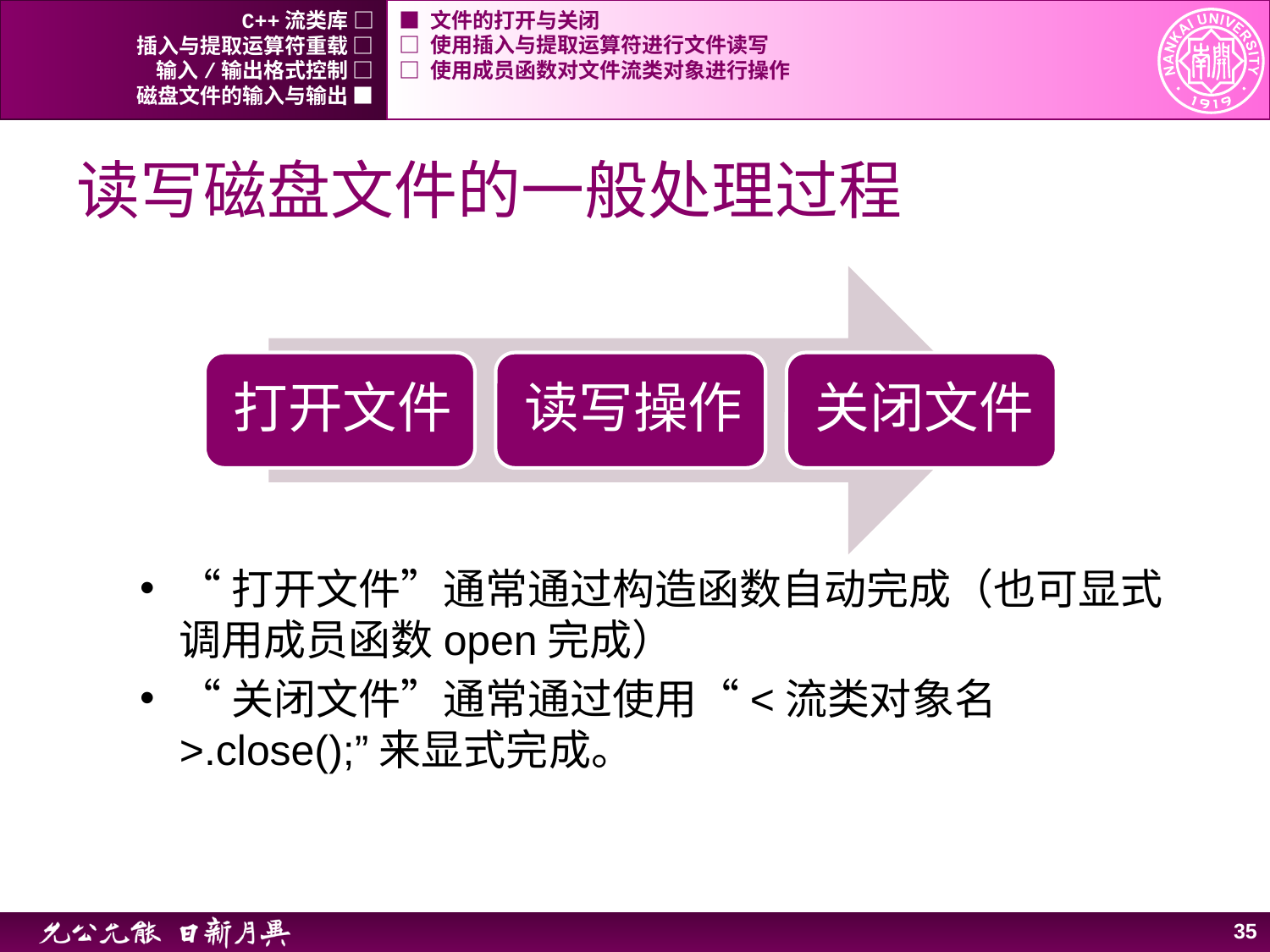

C++流类库 □
■ 文件的打开与关闭
插入与提取运算符重载 □
□ 使用插入与提取运算符进行文件读写
输入/输出格式控制 □
□ 使用成员函数对文件流类对象进行操作
磁盘文件的输入与输出 ■
# 读写磁盘文件的一般处理过程
打开文件
读写操作
关闭文件
“打开文件”通常通过构造函数自动完成（也可显式调用成员函数open完成）
“关闭文件”通常通过使用“<流类对象名>.close();”来显式完成。
35